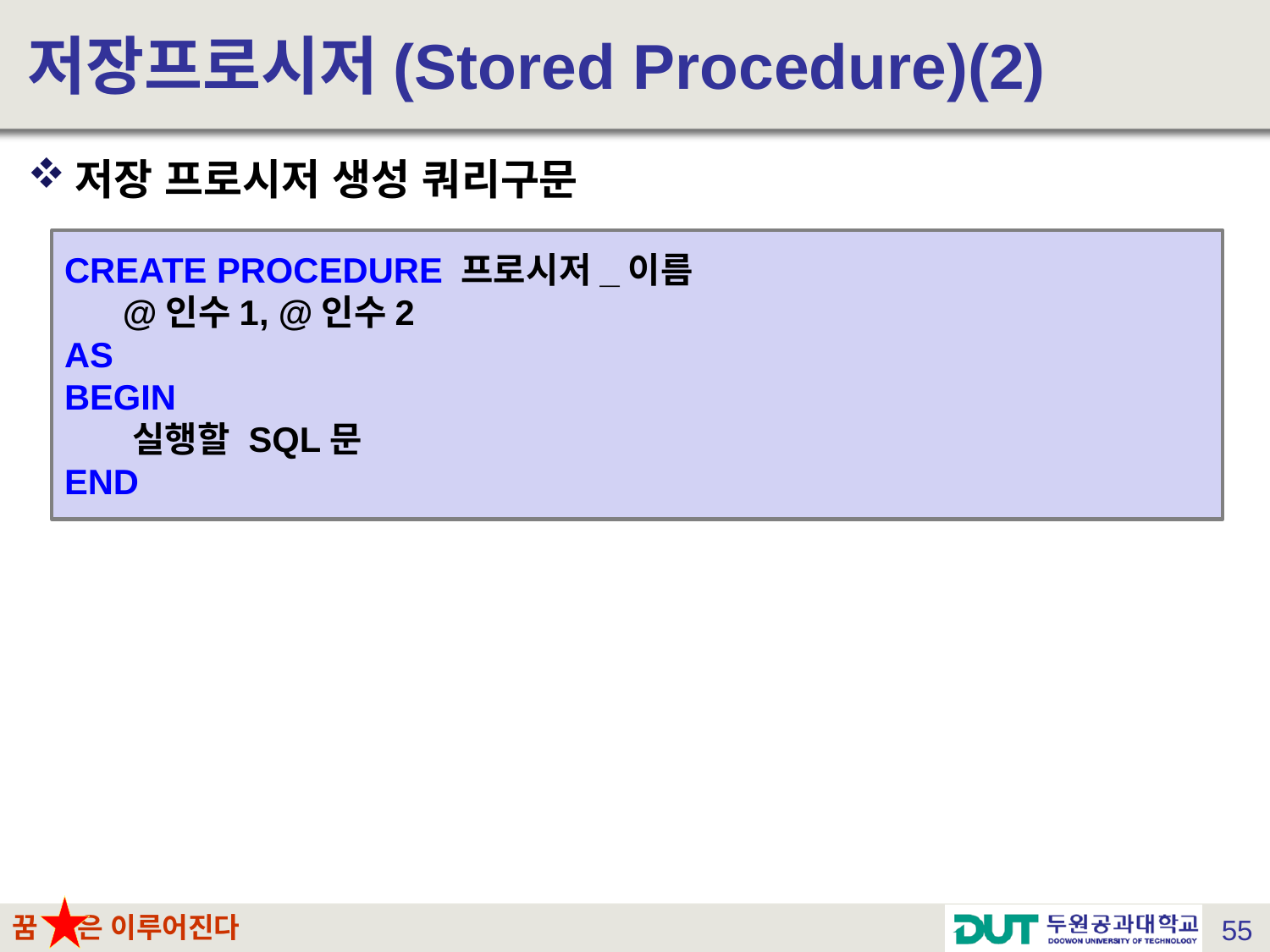

# 저장프로시저(Stored Procedure)(2)
저장 프로시저 생성 쿼리구문

CREATE PROCEDURE 프로시저_이름
      @인수1, @인수2
AS
BEGIN
      실행할 SQL문
END